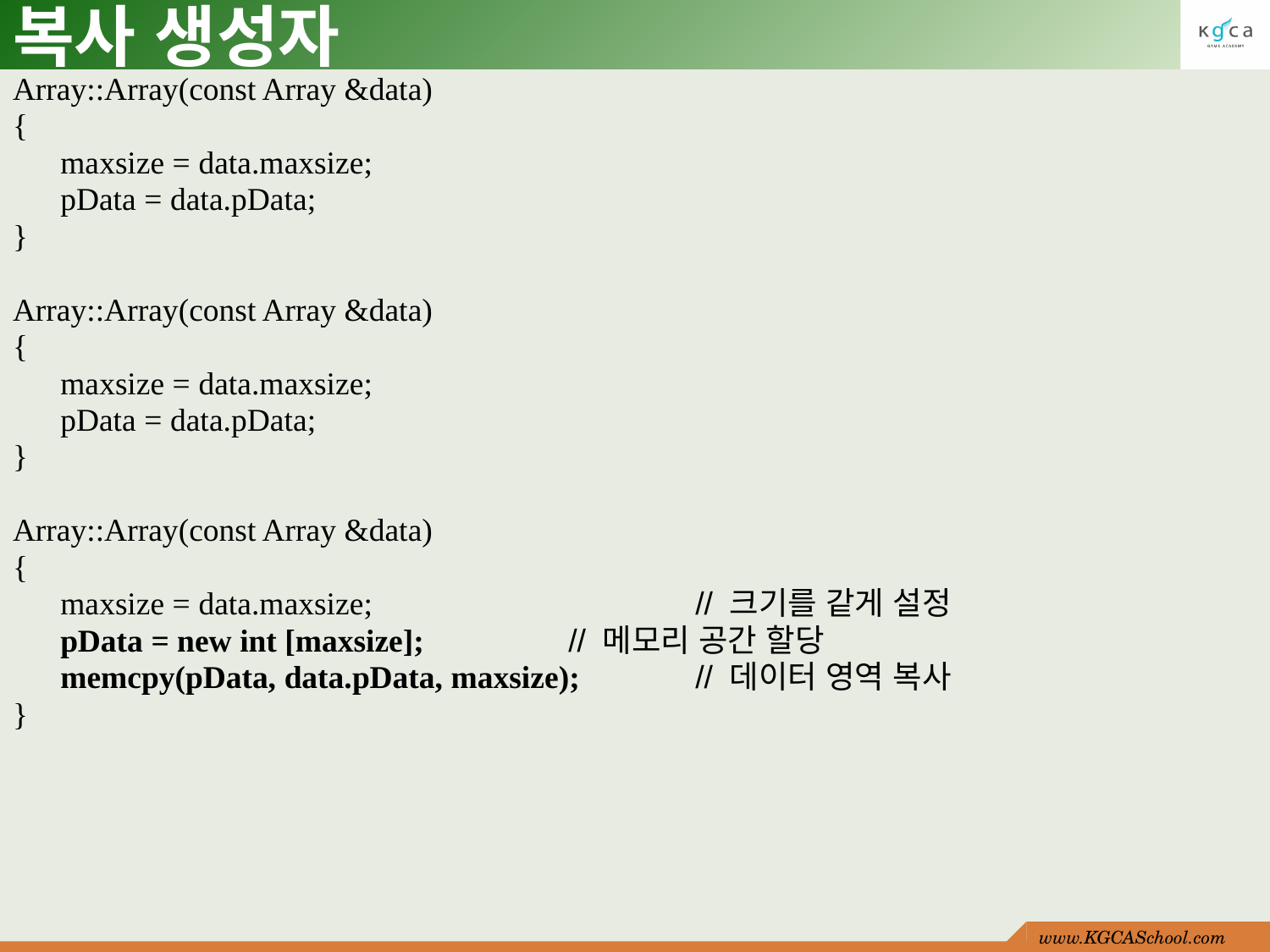

# 복사 생성자
Array::Array(const Array &data)
{
	maxsize = data.maxsize;
	pData = data.pData;
}

Array::Array(const Array &data)
{
	maxsize = data.maxsize;
	pData = data.pData;
}

Array::Array(const Array &data)
{
	maxsize = data.maxsize;			// 크기를 같게 설정
	pData = new int [maxsize];		// 메모리 공간 할당
	memcpy(pData, data.pData, maxsize);	// 데이터 영역 복사
}